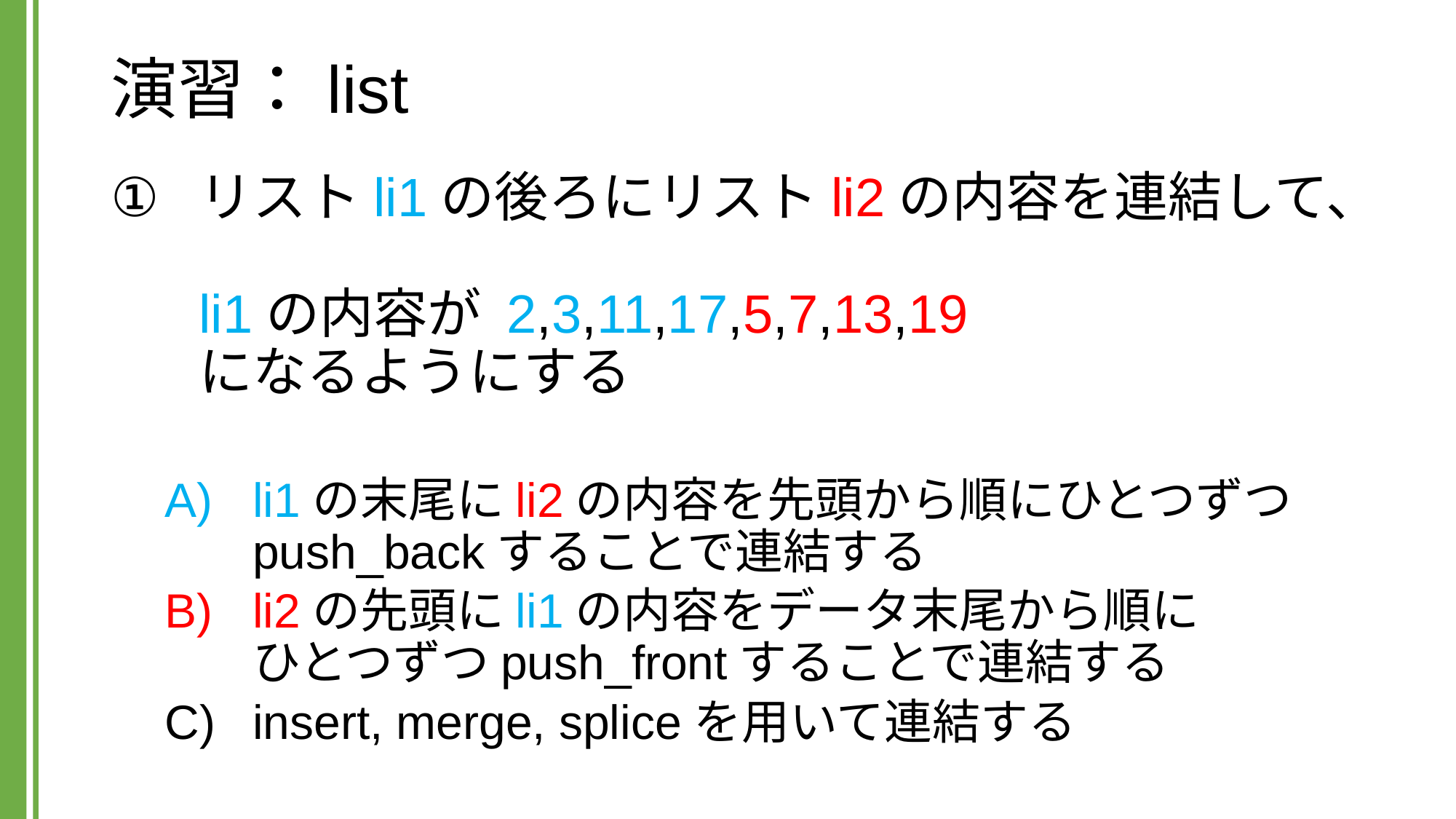

# 演習：list
リストli1の後ろにリストli2の内容を連結して、
li1の内容が 2,3,11,17,5,7,13,19
になるようにする
li1の末尾にli2の内容を先頭から順にひとつずつpush_backすることで連結する
li2の先頭にli1の内容をデータ末尾から順に
ひとつずつpush_frontすることで連結する
insert, merge, spliceを用いて連結する